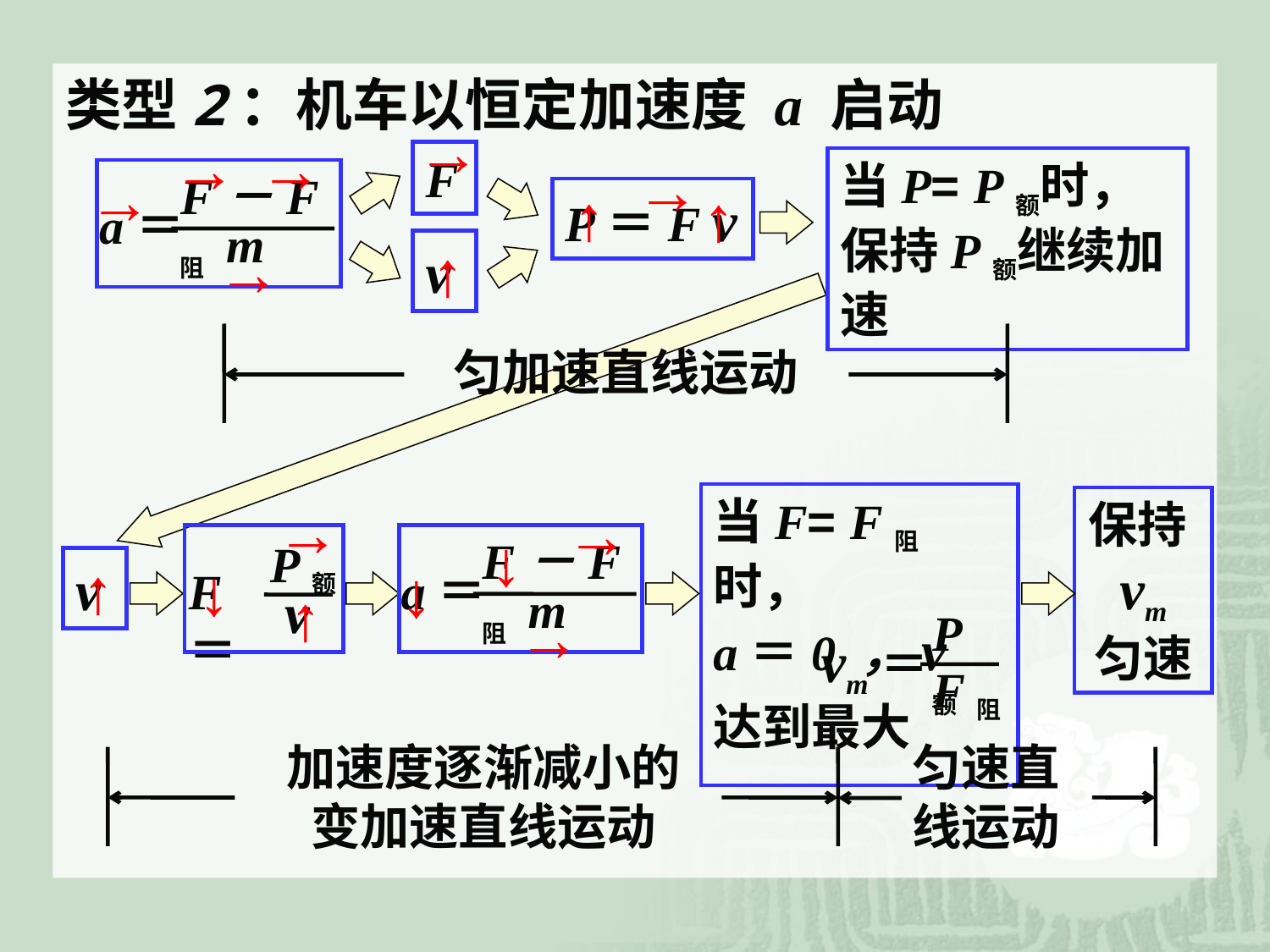

类型2：机车以恒定加速度 a 启动
→
F
→
→
→
当P= P额时，保持P额继续加速
→
F－F阻
a＝
m

↑
↑

P＝F v

→
↑
v

匀加速直线运动
当F= F阻时，
a＝0 ，v达到最大

→
保持
vm
匀速
→
↓
→
F－F阻
a＝
m

P额
F＝
v

↑
v
↓
↓

↑
P额
vm＝
F阻

加速度逐渐减小的变加速直线运动

匀速直线运动